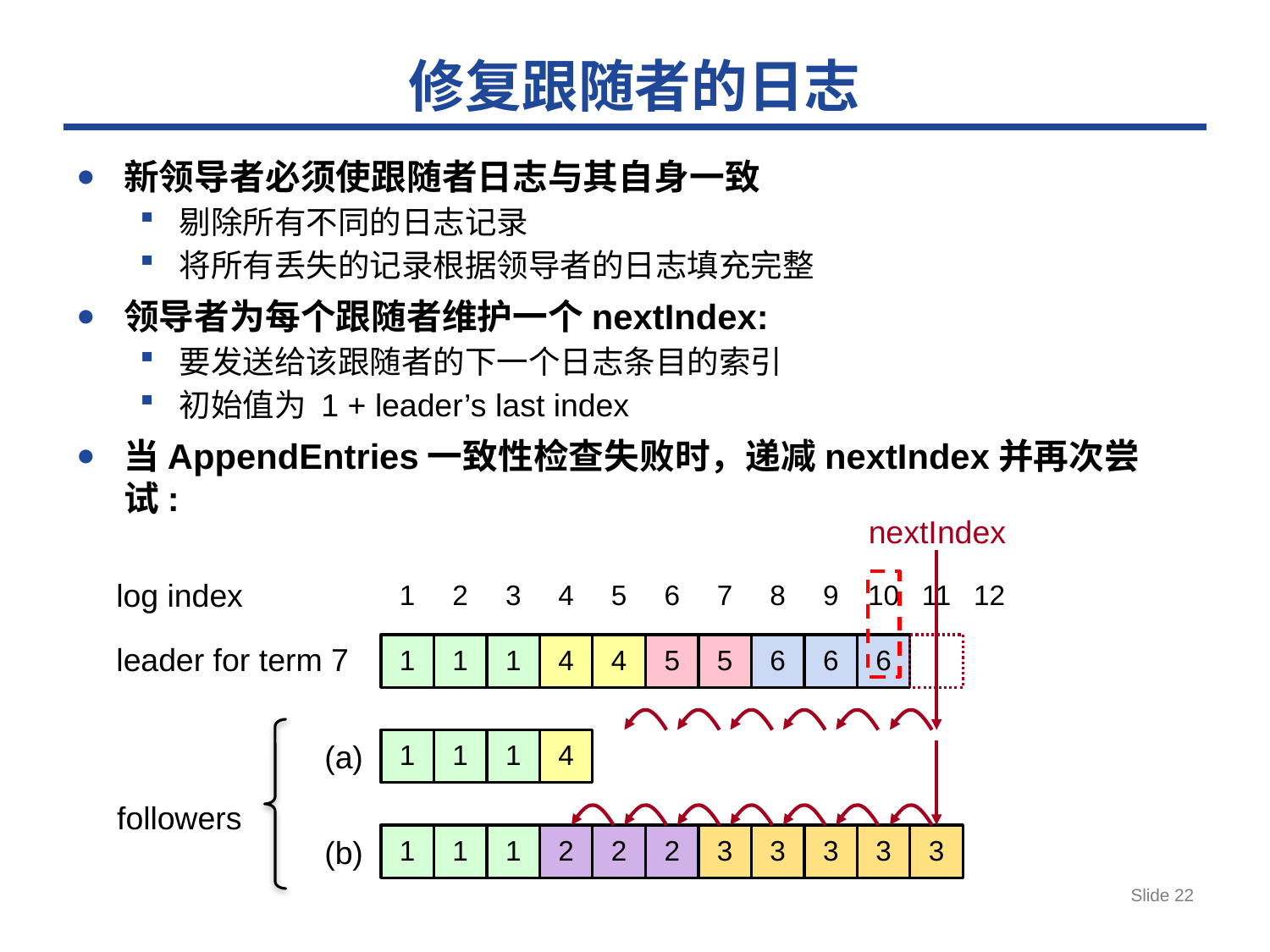

# 修复跟随者的日志
新领导者必须使跟随者日志与其自身一致
剔除所有不同的日志记录
将所有丢失的记录根据领导者的日志填充完整
领导者为每个跟随者维护一个nextIndex:
要发送给该跟随者的下一个日志条目的索引
初始值为 1 + leader’s last index
当AppendEntries一致性检查失败时，递减nextIndex并再次尝试:
nextIndex
1
2
3
4
5
6
7
8
9
10

11
12
log index
1
1
1
4
4
5
5
6
6
6

leader for term 7

1
1
1
4
(a)
followers

1
1
1
2
2
2
3
3
3
3
3
(b)

March 3, 2013
Raft Consensus Algorithm
Slide 22